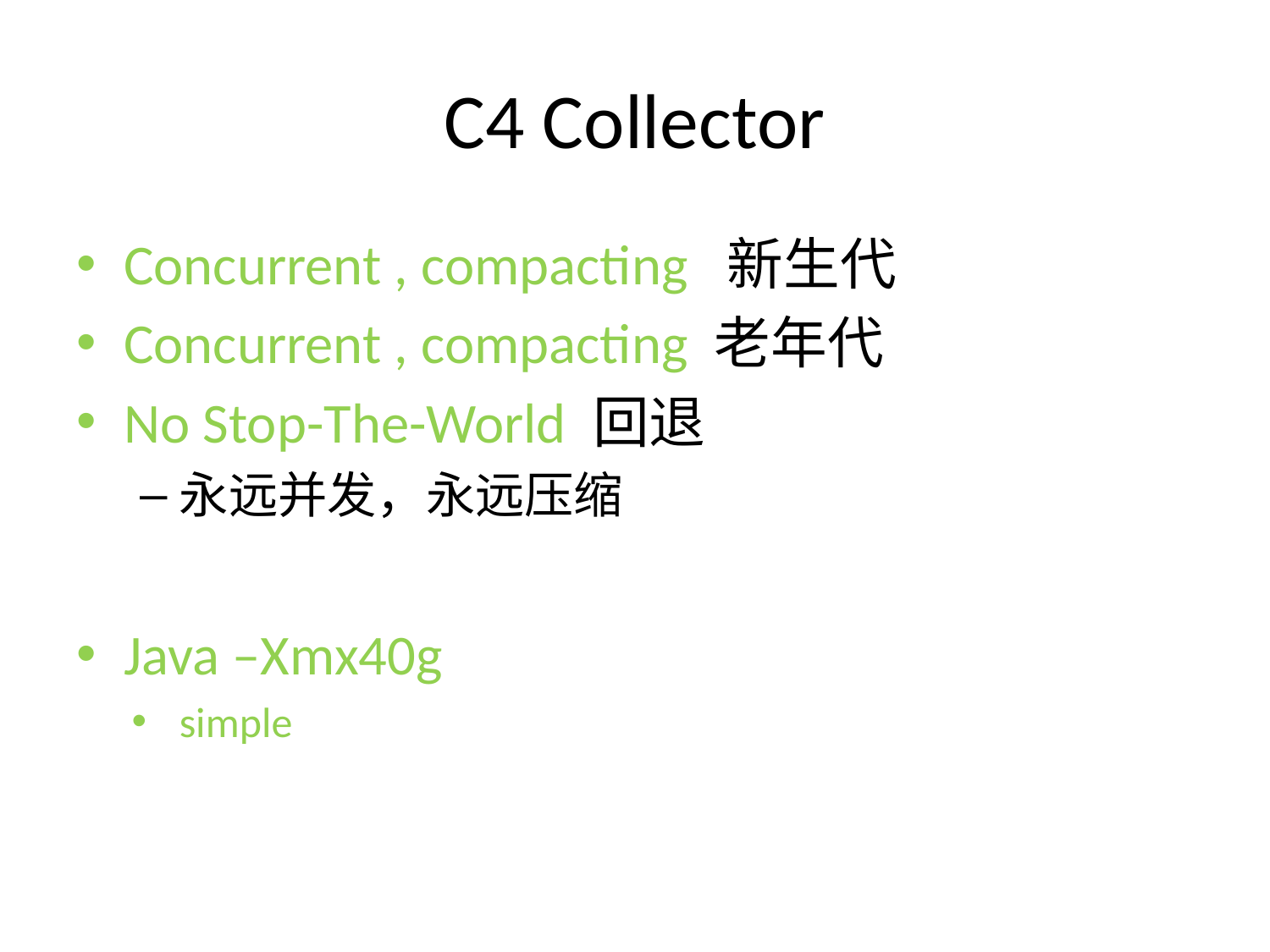

# C4 Collector
Concurrent , compacting  新生代
Concurrent , compacting 老年代
No Stop-The-World 回退
永远并发，永远压缩

Java –Xmx40g
simple